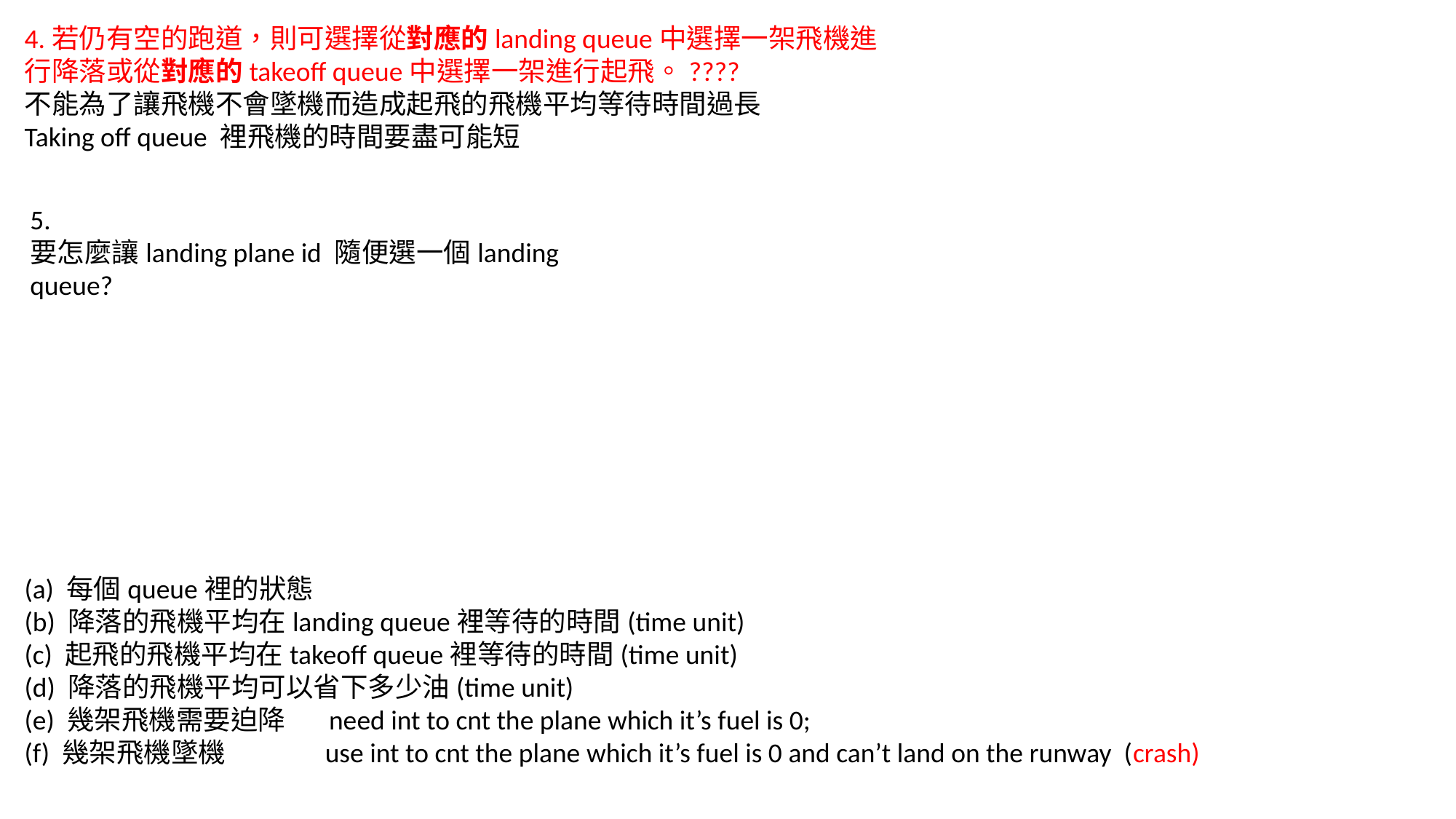

4.若仍有空的跑道，則可選擇從對應的landing queue中選擇一架飛機進行降落或從對應的takeoff queue中選擇一架進行起飛。????
不能為了讓飛機不會墜機而造成起飛的飛機平均等待時間過長
Taking off queue 裡飛機的時間要盡可能短
5.
要怎麼讓landing plane id 隨便選一個landing queue?

(a) 每個queue裡的狀態
(b) 降落的飛機平均在landing queue裡等待的時間(time unit)
(c) 起飛的飛機平均在takeoff queue裡等待的時間(time unit)
(d) 降落的飛機平均可以省下多少油(time unit)
(e) 幾架飛機需要迫降      need int to cnt the plane which it’s fuel is 0;
(f) 幾架飛機墜機               use int to cnt the plane which it’s fuel is 0 and can’t land on the runway  (crash)